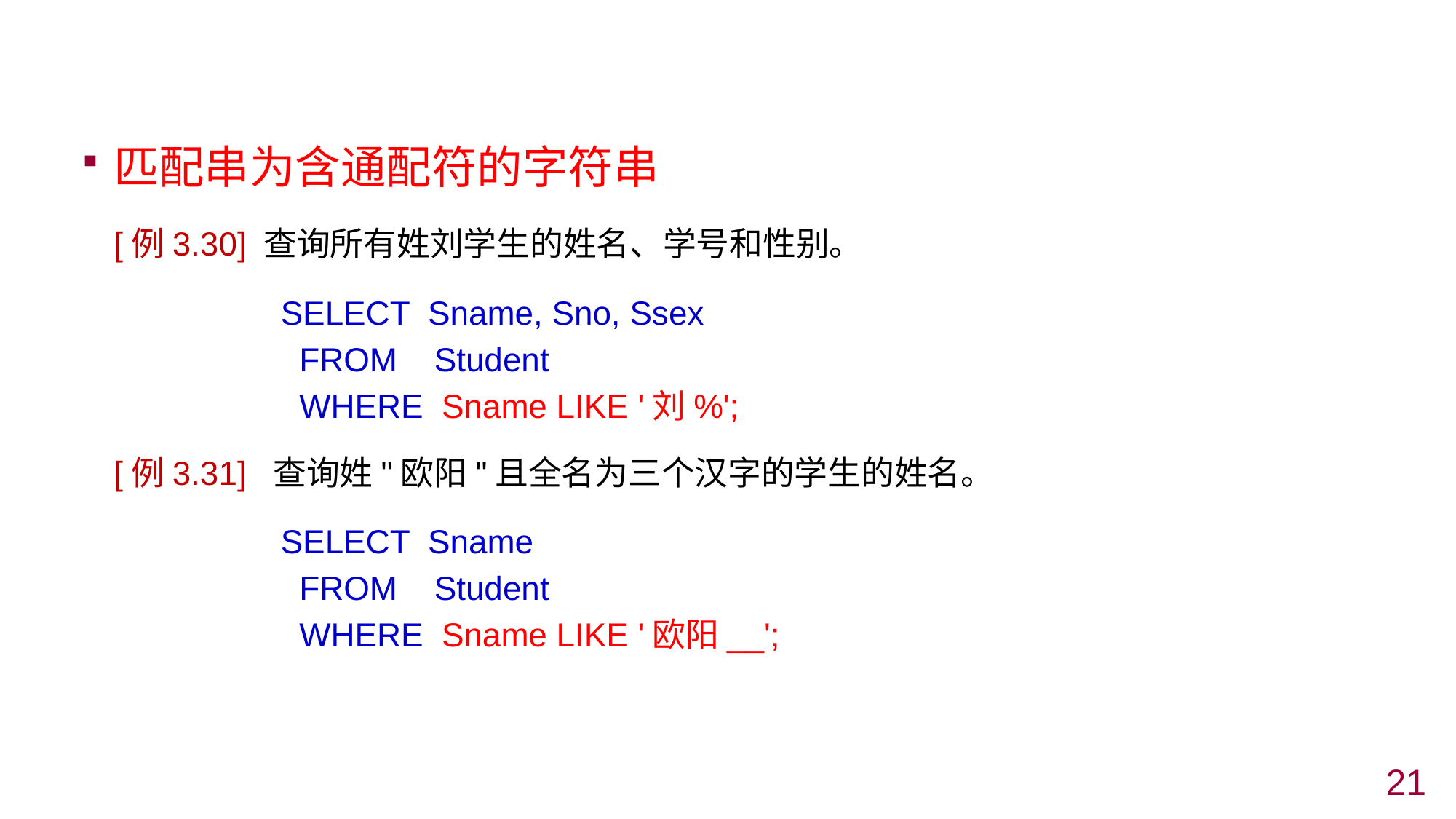

#
匹配串为含通配符的字符串

[例3.30] 查询所有姓刘学生的姓名、学号和性别。

                  SELECT  Sname, Sno, Ssex
                    FROM    Student
                    WHERE  Sname LIKE '刘%';

[例3.31]  查询姓"欧阳"且全名为三个汉字的学生的姓名。

                  SELECT  Sname
                    FROM    Student
                    WHERE  Sname LIKE '欧阳__';
21